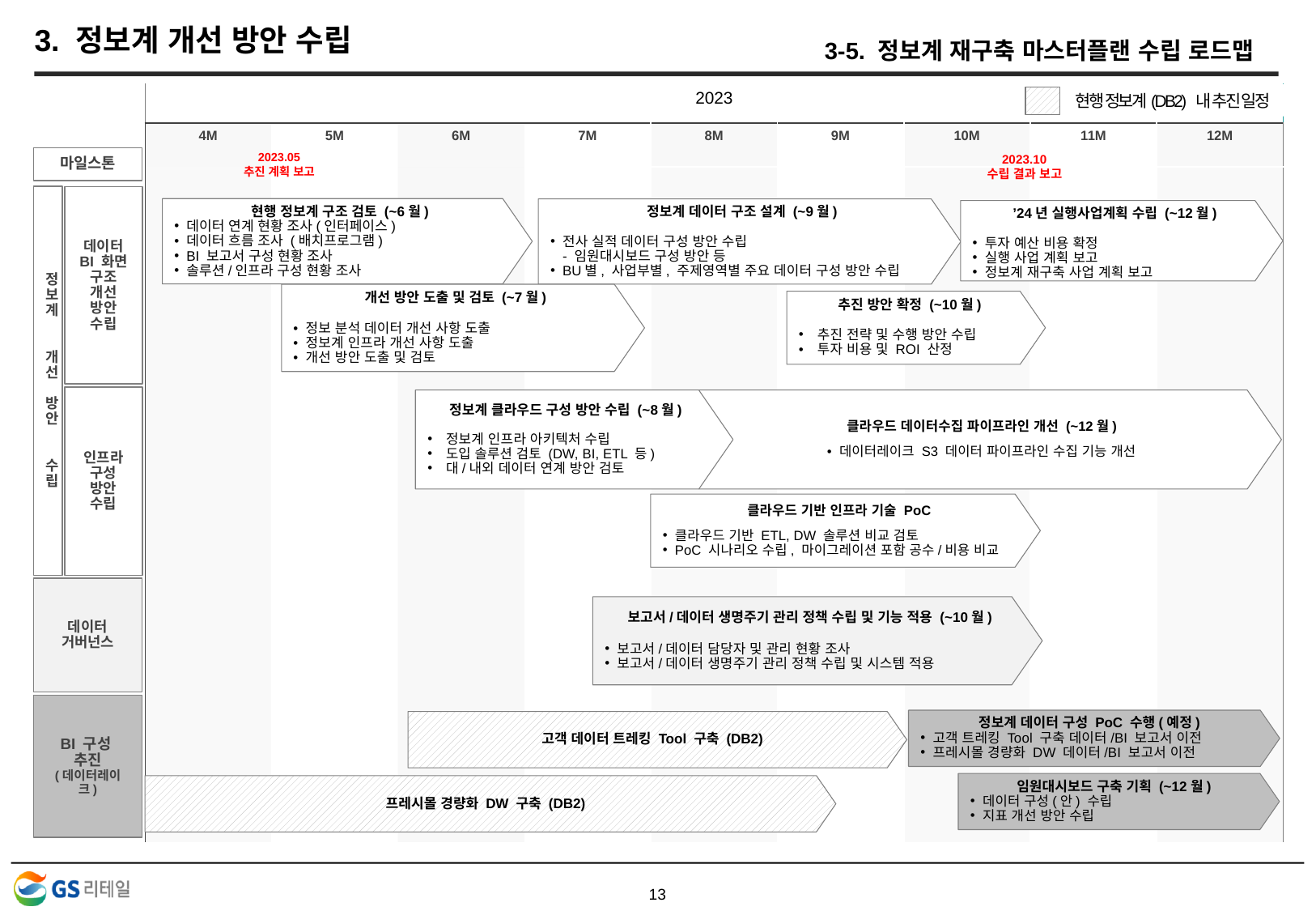

# 3. 정보계 개선 방안 수립
3-5. 정보계 재구축 마스터플랜 수립 로드맵
| 2023 |  |  | 2024 | 2024 |  |  |  |  |
| --- | --- | --- | --- | --- | --- | --- | --- | --- |
| 4M | 5M | 6M | 7M | 8M | 9M | 10M | 11M | 12M |
|  |  |  |  |  |  |  |  |  |
현행 정보계(DB2)  내 추진 일정

2023.05
추진 계획 보고
2023.10
수립 결과 보고
마일스톤
정보계
 개선 방안

수립
데이터
BI 화면
구조
개선
방안
수립
현행 정보계 구조 검토 (~6월)
데이터 연계 현황 조사(인터페이스)
데이터 흐름 조사 (배치프로그램)
BI 보고서 구성 현황 조사
솔루션/인프라 구성 현황 조사
정보계 데이터 구조 설계 (~9월)

전사 실적 데이터 구성 방안 수립
- 임원대시보드 구성 방안 등
BU별, 사업부별, 주제영역별 주요 데이터 구성 방안 수립
’24년 실행사업계획 수립 (~12월)

투자 예산 비용 확정
실행 사업 계획 보고
정보계 재구축 사업 계획 보고
개선 방안 도출 및 검토 (~7월)
정보 분석 데이터 개선 사항 도출
정보계 인프라 개선 사항 도출
개선 방안 도출 및 검토
추진 방안 확정 (~10월)

추진 전략 및 수행 방안 수립
투자 비용 및 ROI 산정
인프라 구성
방안
수립
클라우드 데이터수집 파이프라인 개선 (~12월)

데이터레이크 S3 데이터 파이프라인 수집 기능 개선
정보계 클라우드 구성 방안 수립 (~8월)

정보계 인프라 아키텍처 수립
도입 솔루션 검토 (DW, BI, ETL 등)
대/내외 데이터 연계 방안 검토
클라우드 기반 인프라 기술 PoC

클라우드 기반 ETL, DW 솔루션 비교 검토
PoC 시나리오 수립, 마이그레이션 포함 공수/비용 비교
데이터
거버넌스
보고서/데이터 생명주기 관리 정책 수립 및 기능 적용 (~10월)
보고서/데이터 담당자 및 관리 현황 조사
보고서/데이터 생명주기 관리 정책 수립 및 시스템 적용
BI 구성
추진
(데이터레이크)
정보계 데이터 구성 PoC 수행(예정)
고객 트레킹 Tool 구축 데이터/BI 보고서 이전
프레시몰 경량화 DW 데이터/BI 보고서 이전
고객 데이터 트레킹 Tool 구축 (DB2)
임원대시보드 구축 기획 (~12월)
데이터 구성(안) 수립
지표 개선 방안 수립
프레시몰 경량화 DW 구축 (DB2)